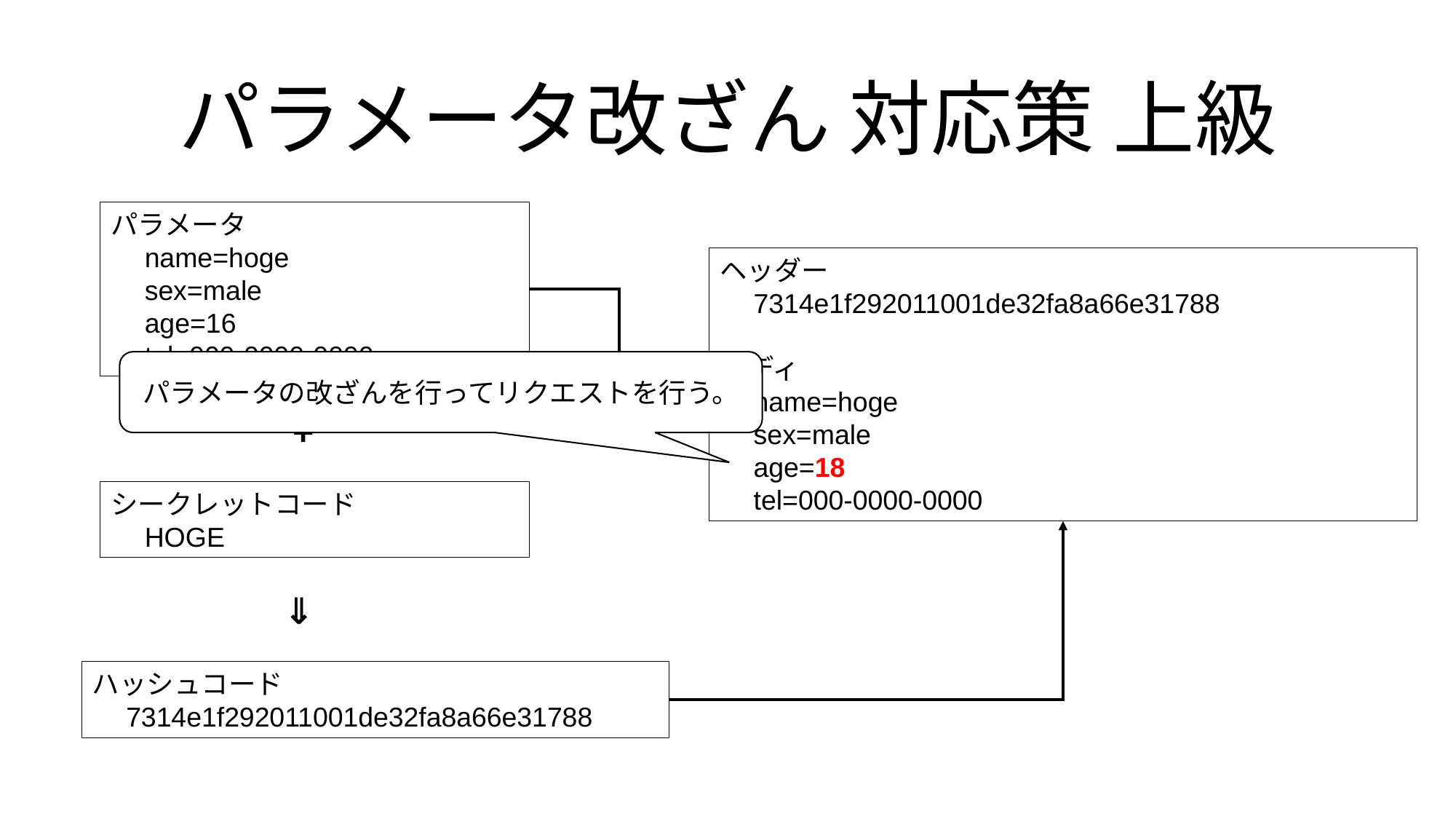

# パラメータ改ざん 対応策 上級
パラメータ
　name=hoge
　sex=male
　age=16
　tel=000-0000-0000
ヘッダー
　7314e1f292011001de32fa8a66e31788

ボディ
　name=hoge
　sex=male
　age=18
　tel=000-0000-0000
パラメータの改ざんを行ってリクエストを行う。
+
シークレットコード
　HOGE
⇓
ハッシュコード
　7314e1f292011001de32fa8a66e31788